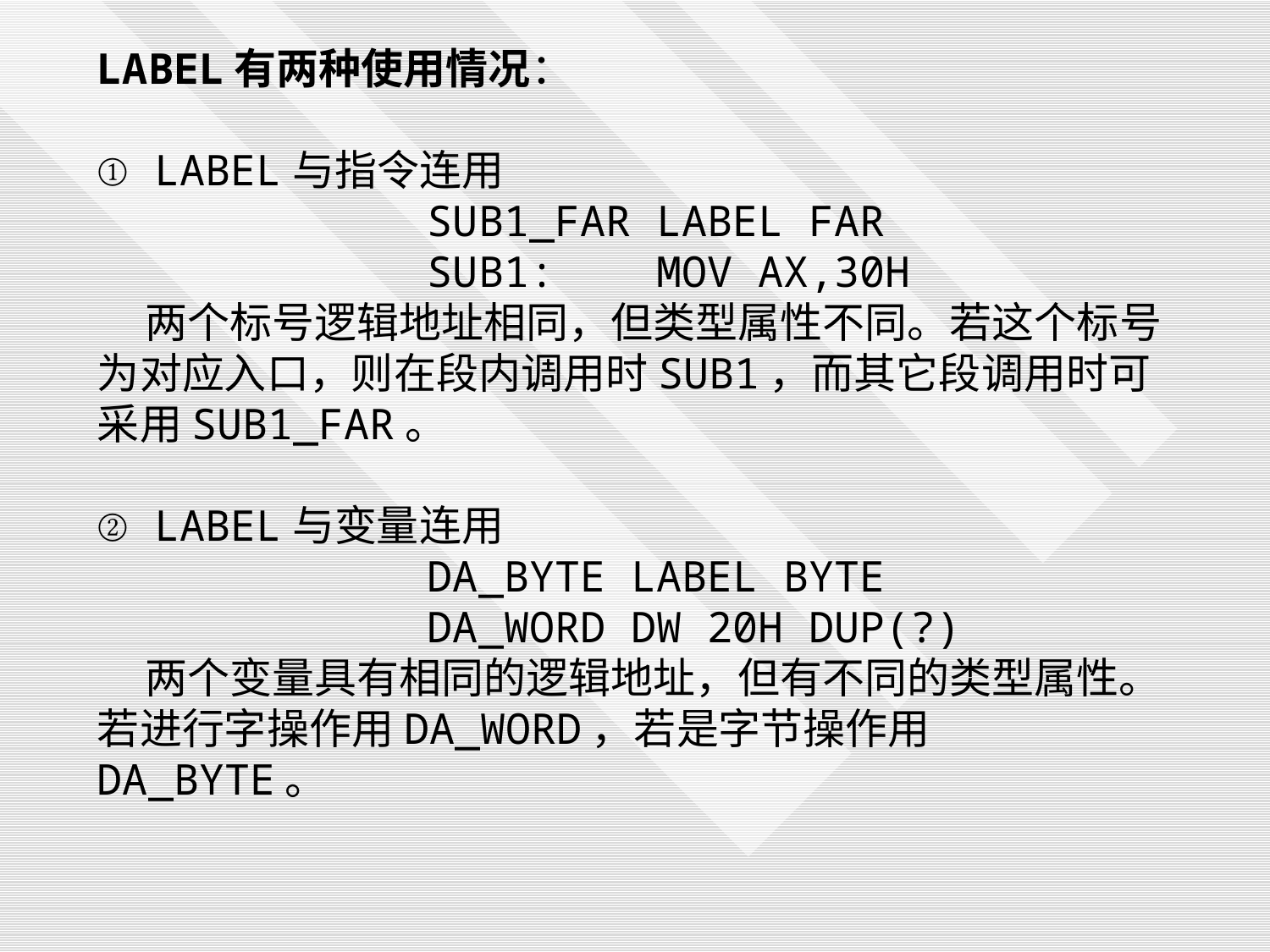

LABEL有两种使用情况：

① LABEL与指令连用
             SUB1_FAR LABEL FAR
             SUB1:    MOV AX,30H
    两个标号逻辑地址相同，但类型属性不同。若这个标号为对应入口，则在段内调用时SUB1，而其它段调用时可采用SUB1_FAR。

② LABEL与变量连用
             DA_BYTE LABEL BYTE
             DA_WORD DW 20H DUP(?)
    两个变量具有相同的逻辑地址，但有不同的类型属性。若进行字操作用DA_WORD，若是字节操作用DA_BYTE。